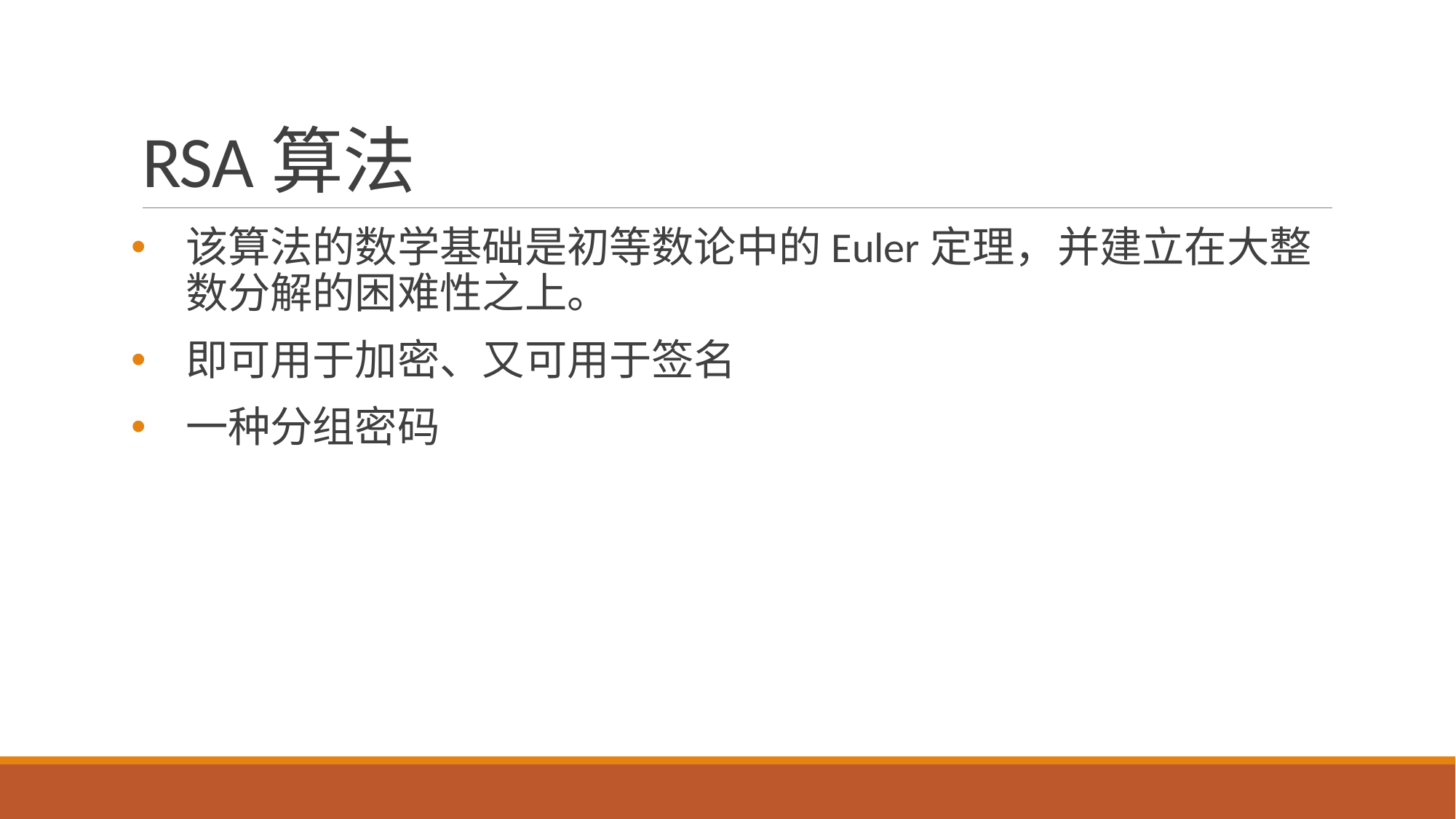

# RSA算法
该算法的数学基础是初等数论中的Euler定理，并建立在大整数分解的困难性之上。
即可用于加密、又可用于签名
一种分组密码